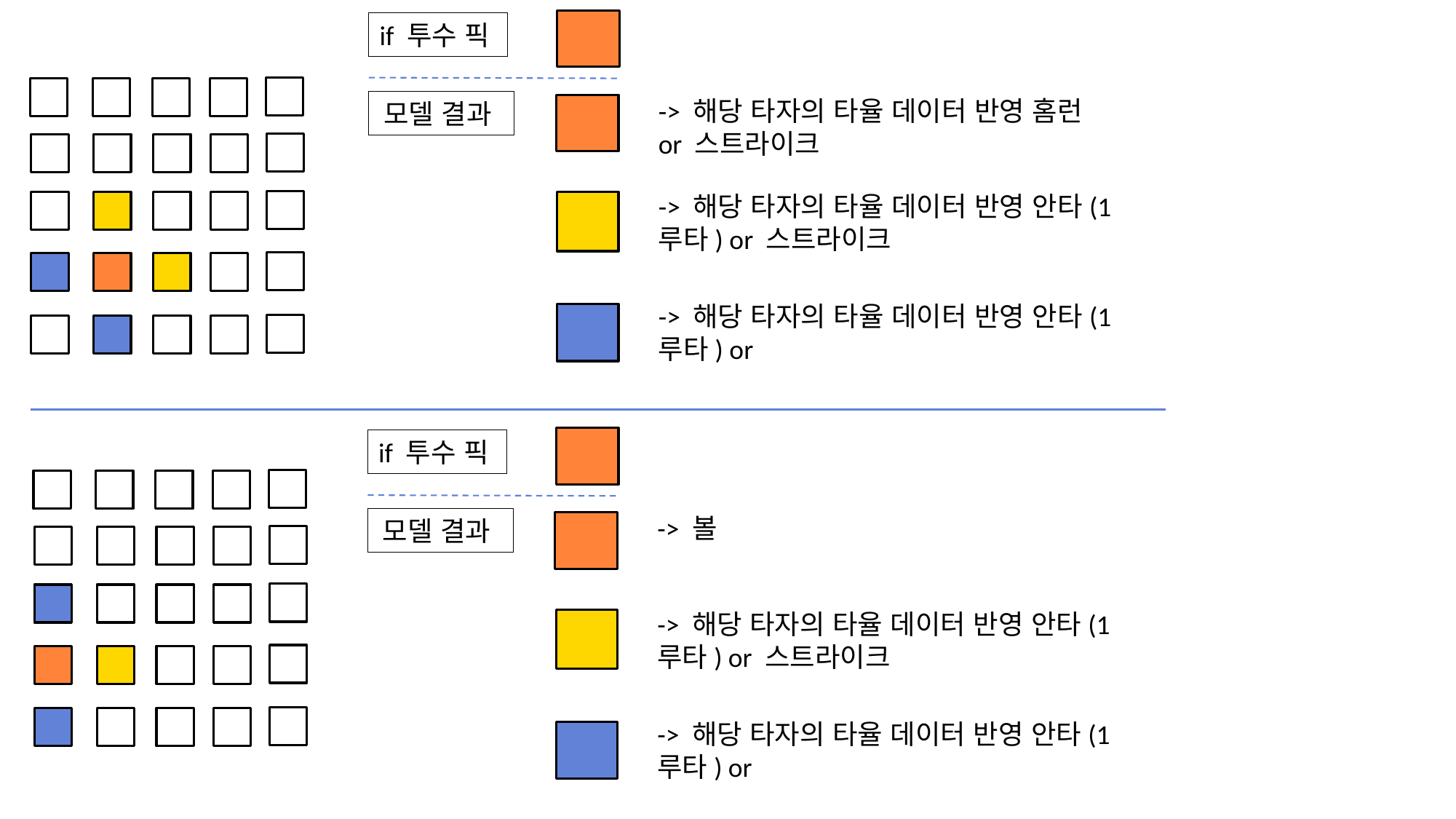

if 투수 픽

-> 해당 타자의 타율 데이터 반영 홈런 or 스트라이크
모델 결과

-> 해당 타자의 타율 데이터 반영 안타(1루타) or 스트라이크

-> 해당 타자의 타율 데이터 반영 안타(1루타) or

if 투수 픽

-> 볼
모델 결과

-> 해당 타자의 타율 데이터 반영 안타(1루타) or 스트라이크

-> 해당 타자의 타율 데이터 반영 안타(1루타) or